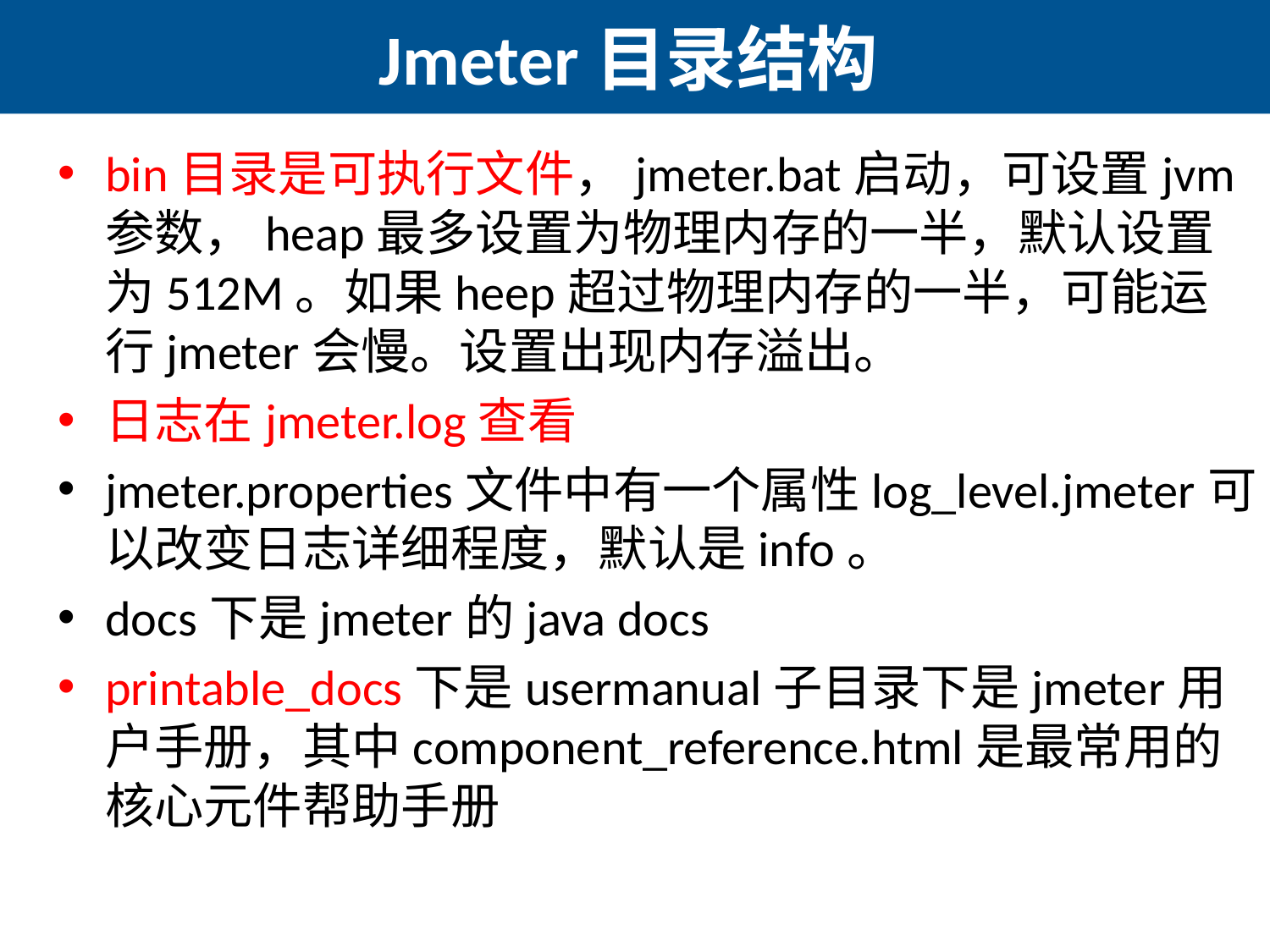

# Jmeter目录结构
bin目录是可执行文件，jmeter.bat启动，可设置jvm参数，heap最多设置为物理内存的一半，默认设置为512M。如果heep超过物理内存的一半，可能运行jmeter会慢。设置出现内存溢出。
日志在jmeter.log查看
jmeter.properties文件中有一个属性log_level.jmeter可以改变日志详细程度，默认是info。
docs下是jmeter的java docs
printable_docs下是usermanual子目录下是jmeter用户手册，其中component_reference.html是最常用的核心元件帮助手册